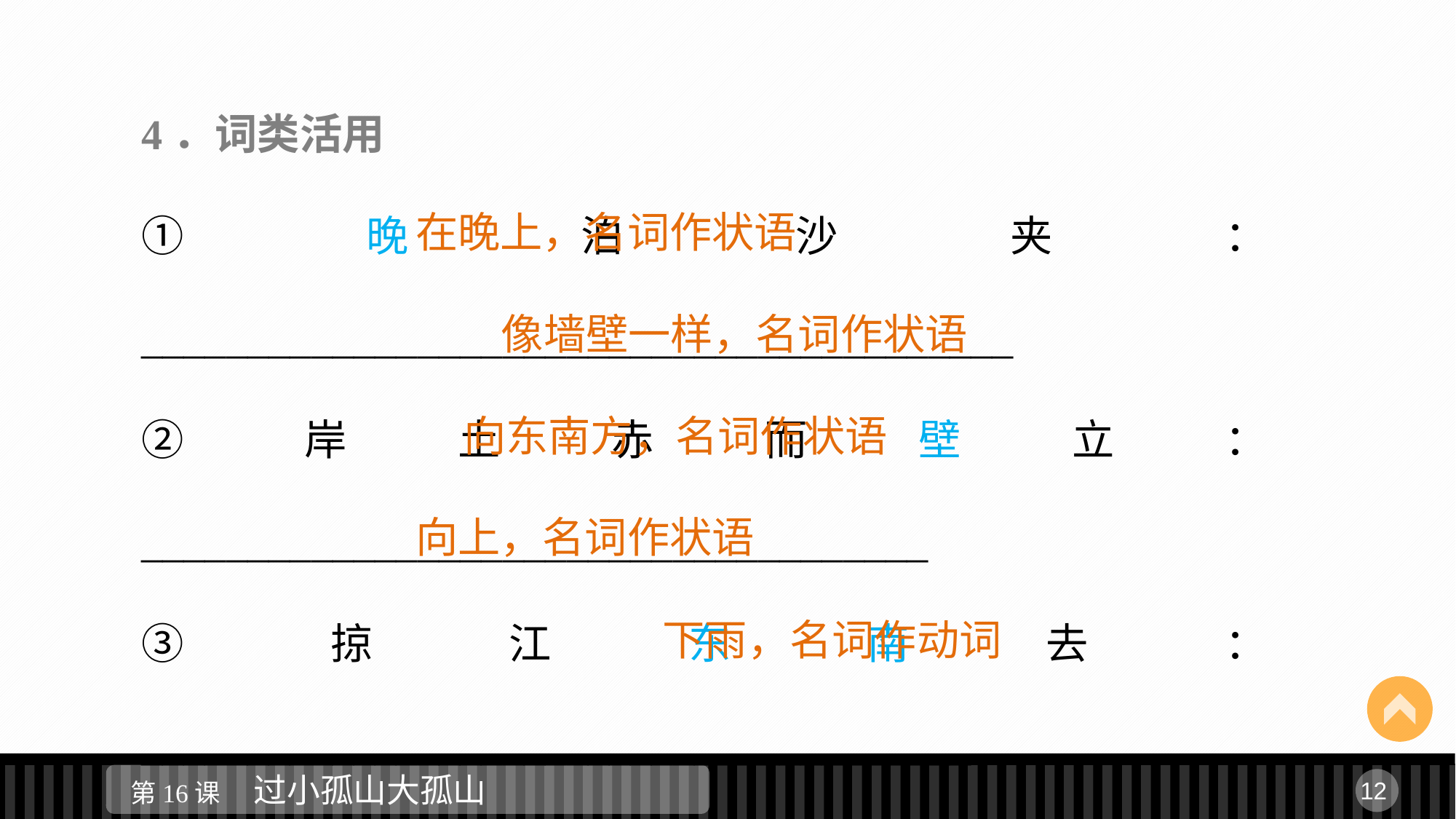

4．词类活用
①晚泊沙夹：_________________________________________
②岸土赤而壁立：_____________________________________
③掠江东南去：_______________________________________
④上干云霄：_________________________________________
⑤微雨，复以小艇游庙中：_____________________________
在晚上，名词作状语
        像墙壁一样，名词作状语
    向东南方，名词作状语
向上，名词作状语
	下雨，名词作动词